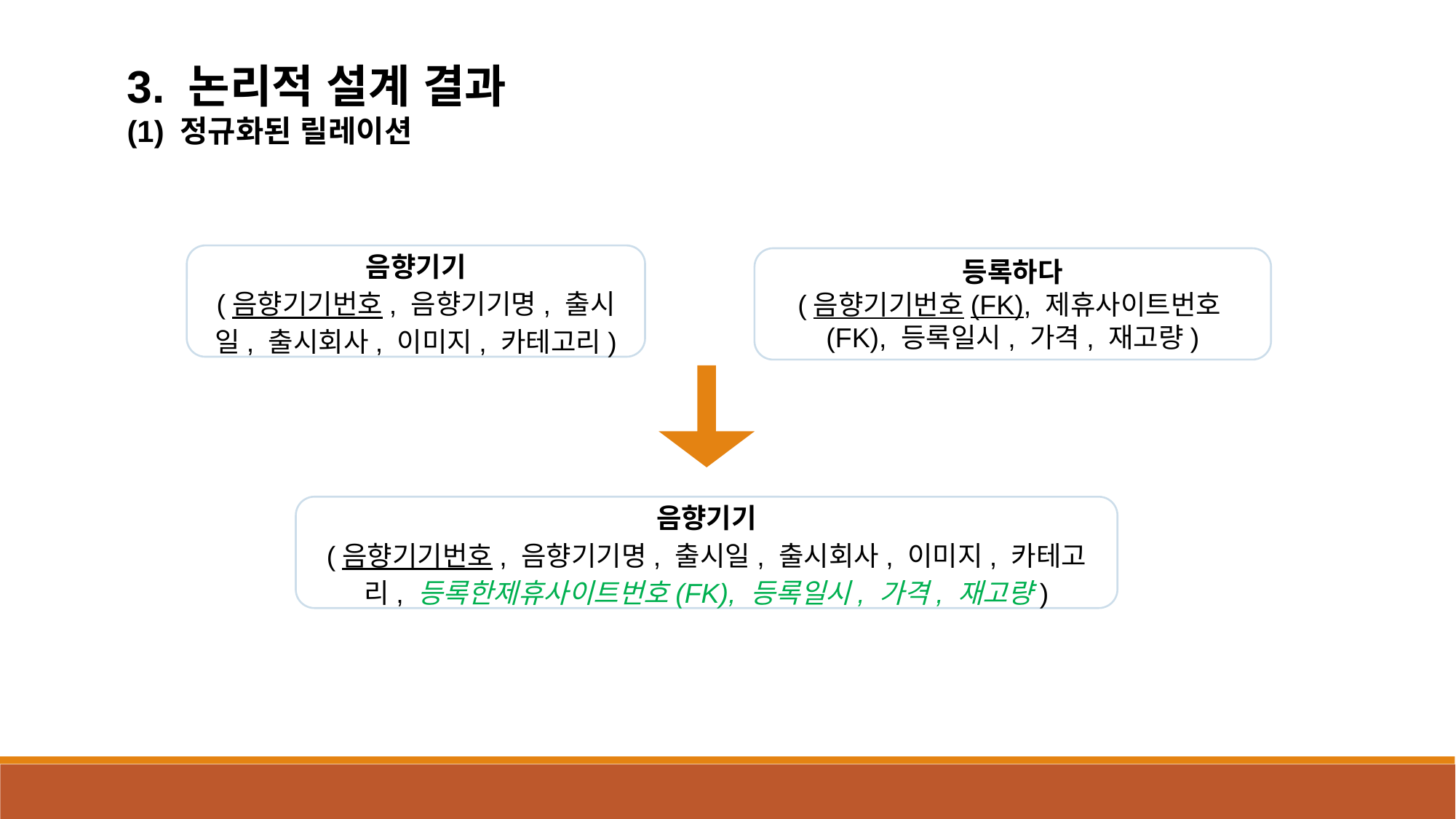

3. 논리적 설계 결과
(1) 정규화된 릴레이션
음향기기
(음향기기번호, 음향기기명, 출시일, 출시회사, 이미지, 카테고리)
등록하다
(음향기기번호(FK), 제휴사이트번호(FK), 등록일시, 가격, 재고량)

음향기기
(음향기기번호, 음향기기명, 출시일, 출시회사, 이미지, 카테고리, 등록한제휴사이트번호(FK), 등록일시, 가격, 재고량)